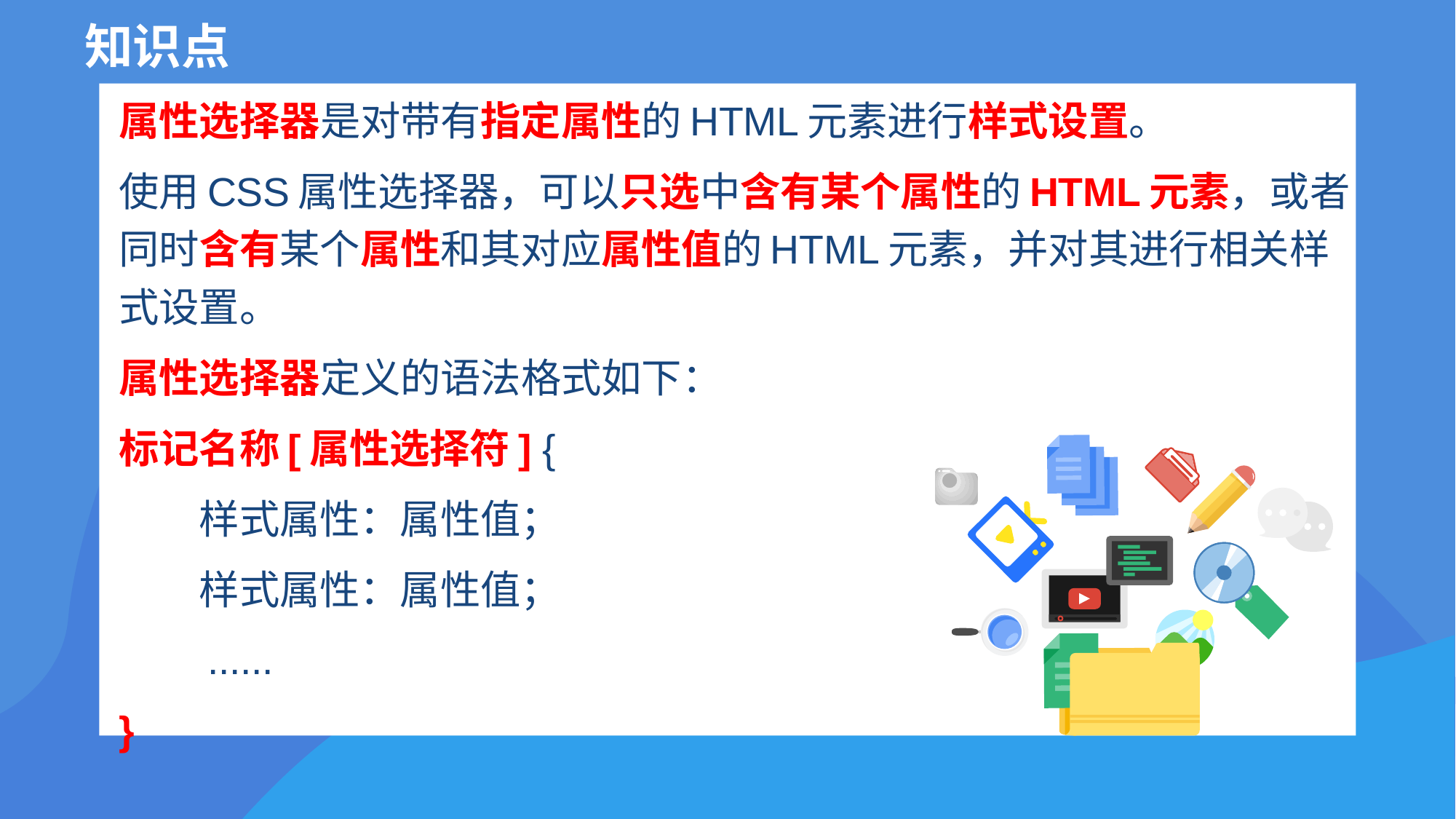

知识点
属性选择器是对带有指定属性的HTML元素进行样式设置。
使用CSS属性选择器，可以只选中含有某个属性的HTML元素，或者同时含有某个属性和其对应属性值的HTML元素，并对其进行相关样式设置。
属性选择器定义的语法格式如下：
标记名称[属性选择符] {
　　样式属性：属性值；
　　样式属性：属性值；
　　......
}